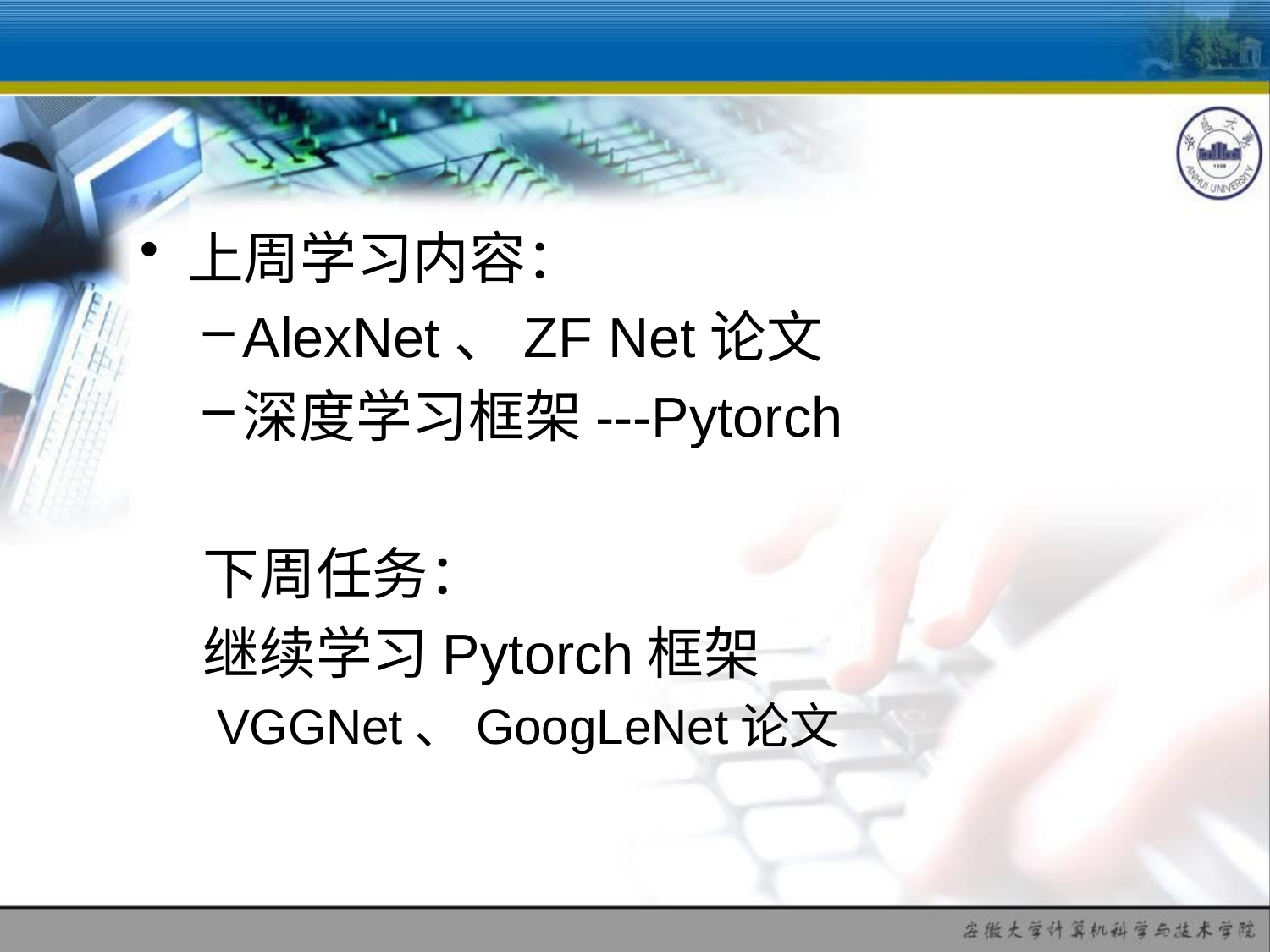

#
上周学习内容：
AlexNet、ZF Net论文
深度学习框架---Pytorch

下周任务：
继续学习Pytorch框架
 VGGNet、GoogLeNet论文